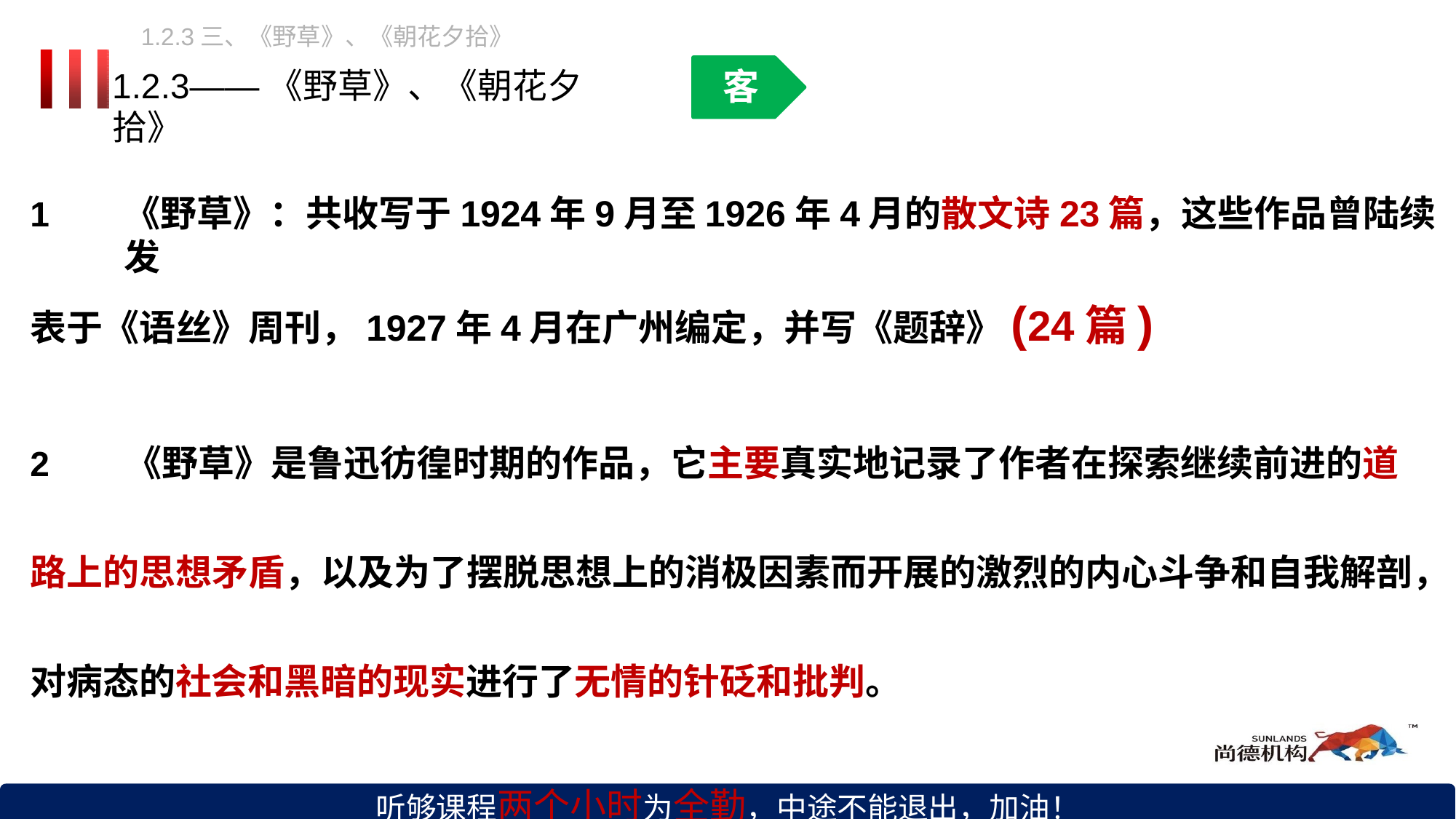

1.2.3三、《野草》、《朝花夕拾》
1.2.3——《野草》、《朝花夕拾》

客
《野草》：共收写于1924年9月至1926年4月的散文诗23篇，这些作品曾陆续发
表于《语丝》周刊，1927年4月在广州编定，并写《题辞》(24篇)

《野草》是鲁迅彷徨时期的作品，它主要真实地记录了作者在探索继续前进的道
路上的思想矛盾，以及为了摆脱思想上的消极因素而开展的激烈的内心斗争和自我解剖， 对病态的社会和黑暗的现实进行了无情的针砭和批判。

听够课程两个小时为全勤，中途不能退出，加油！